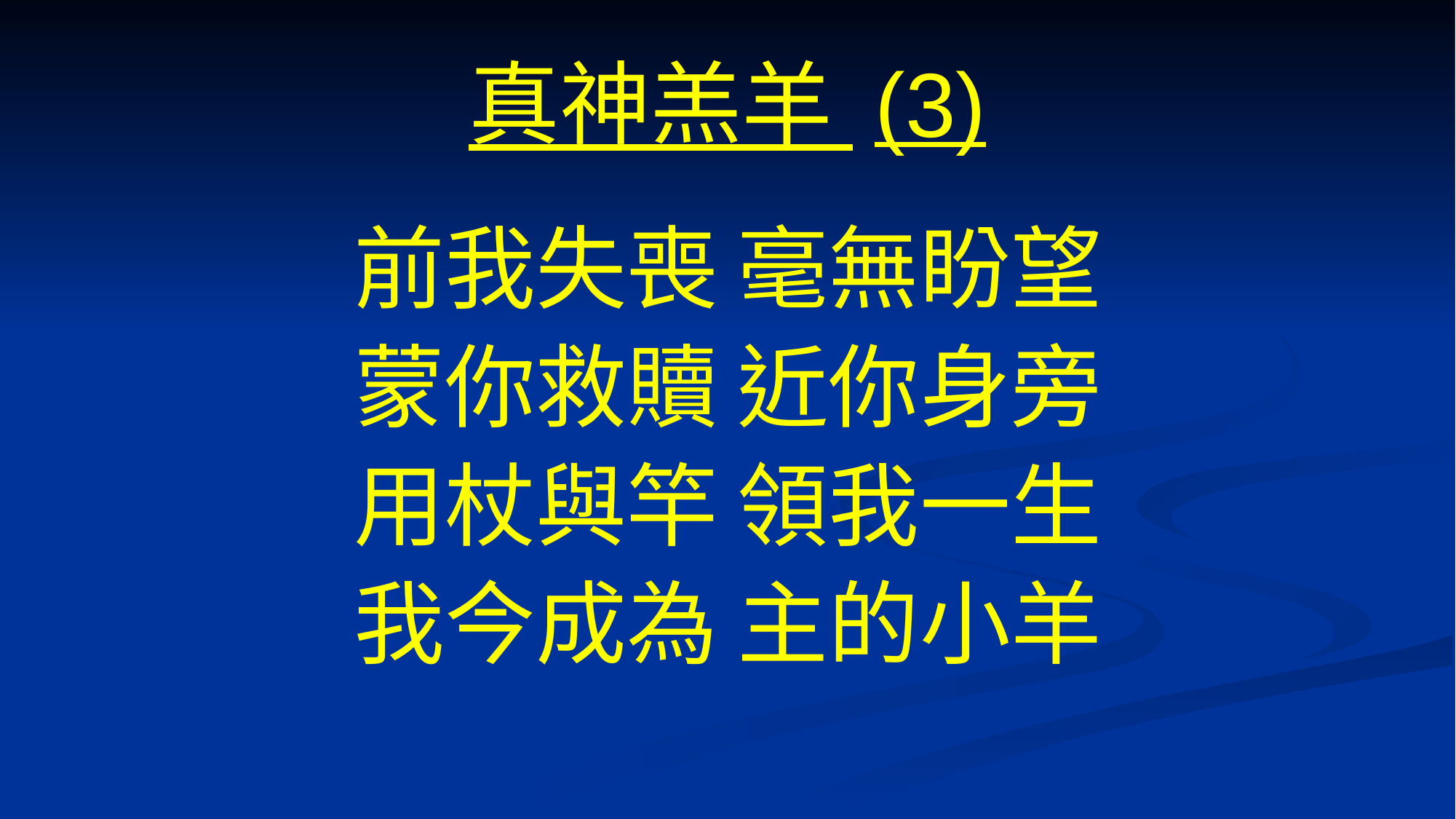

# 真神羔羊 (3)
前我失喪 毫無盼望
蒙你救贖 近你身旁
用杖與竿 領我一生
我今成為 主的小羊